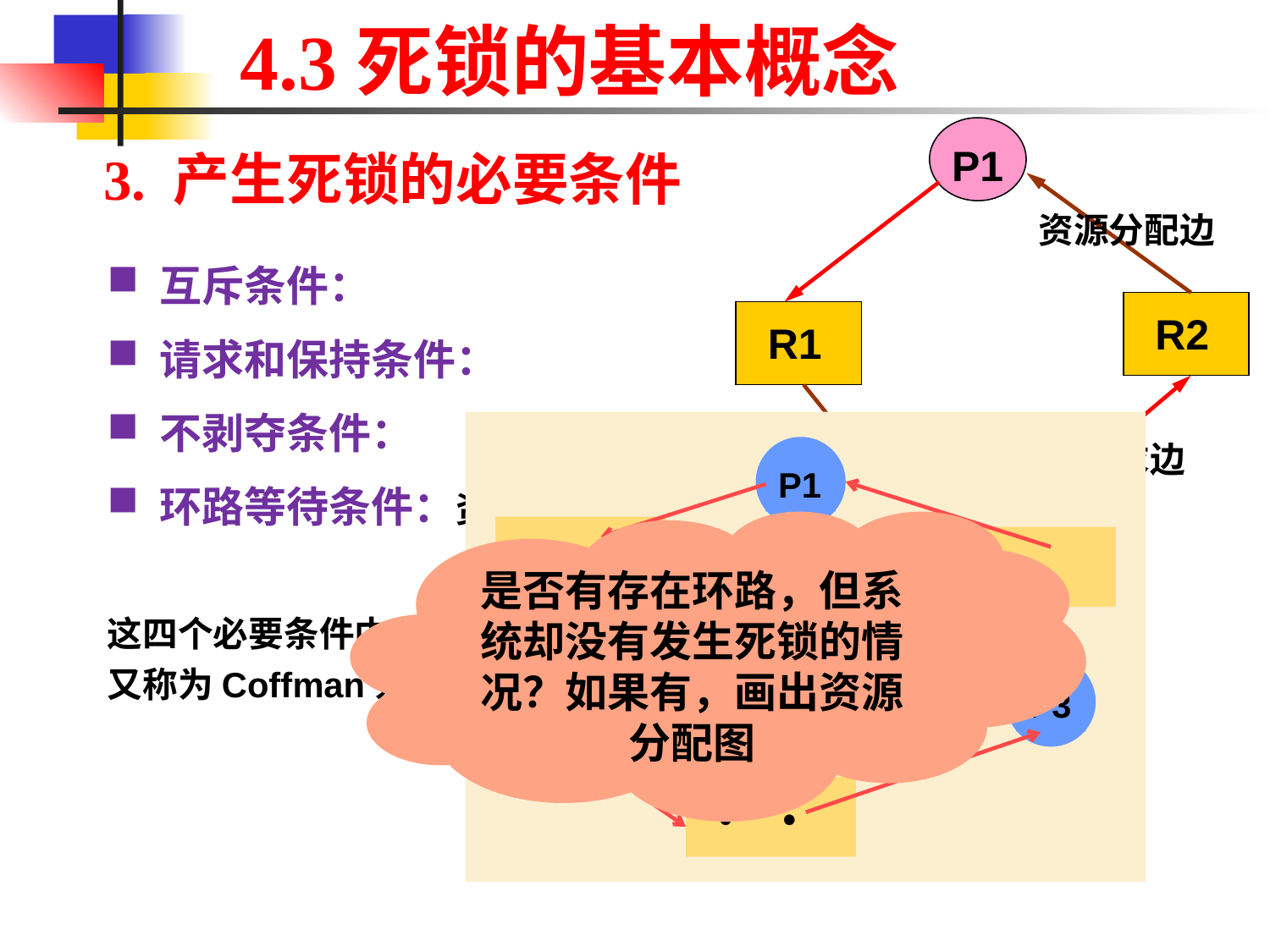

# 4.3死锁的基本概念

P1

资源分配边

R2
R1

资源请求边

P2
3. 产生死锁的必要条件
 互斥条件：
 请求和保持条件：
 不剥夺条件：
 环路等待条件：资源分配图

这四个必要条件中只要有一个条 件不满足，都不会形成“死锁”，又称为Coffman条件。

P1

R1
R2
●
●

P2
P3
R3

●       ●
是否有存在环路，但系统却没有发生死锁的情况？如果有，画出资源分配图